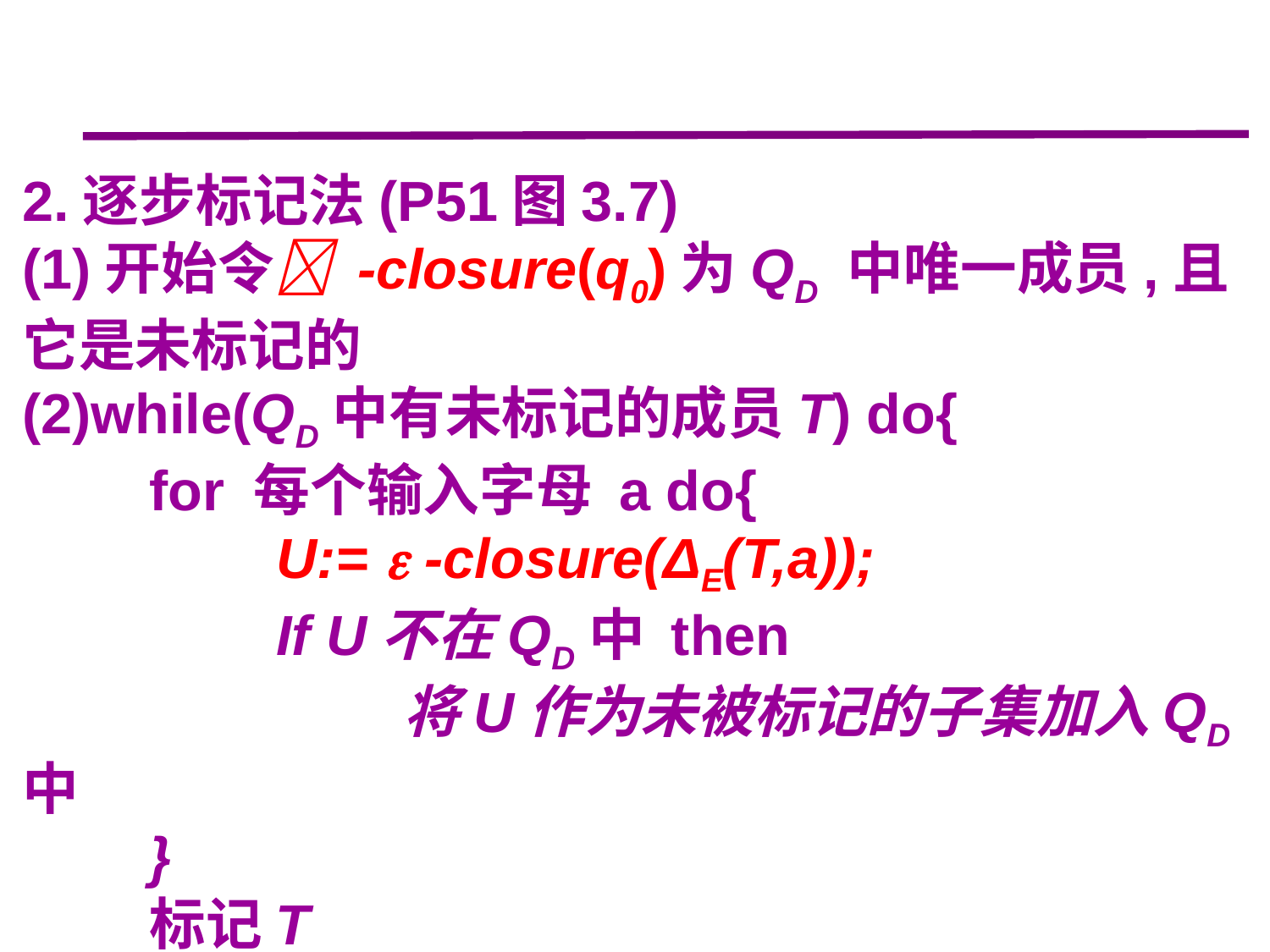

2.逐步标记法(P51图3.7)
(1)开始令ε -closure(q0)为QD 中唯一成员,且它是未标记的
(2)while(QD中有未标记的成员T) do{
	for 每个输入字母 a do{
		U:= ε -closure(ΔE(T,a));
		If U不在QD中 then
			将U作为未被标记的子集加入QD中
	}
	标记T
   }